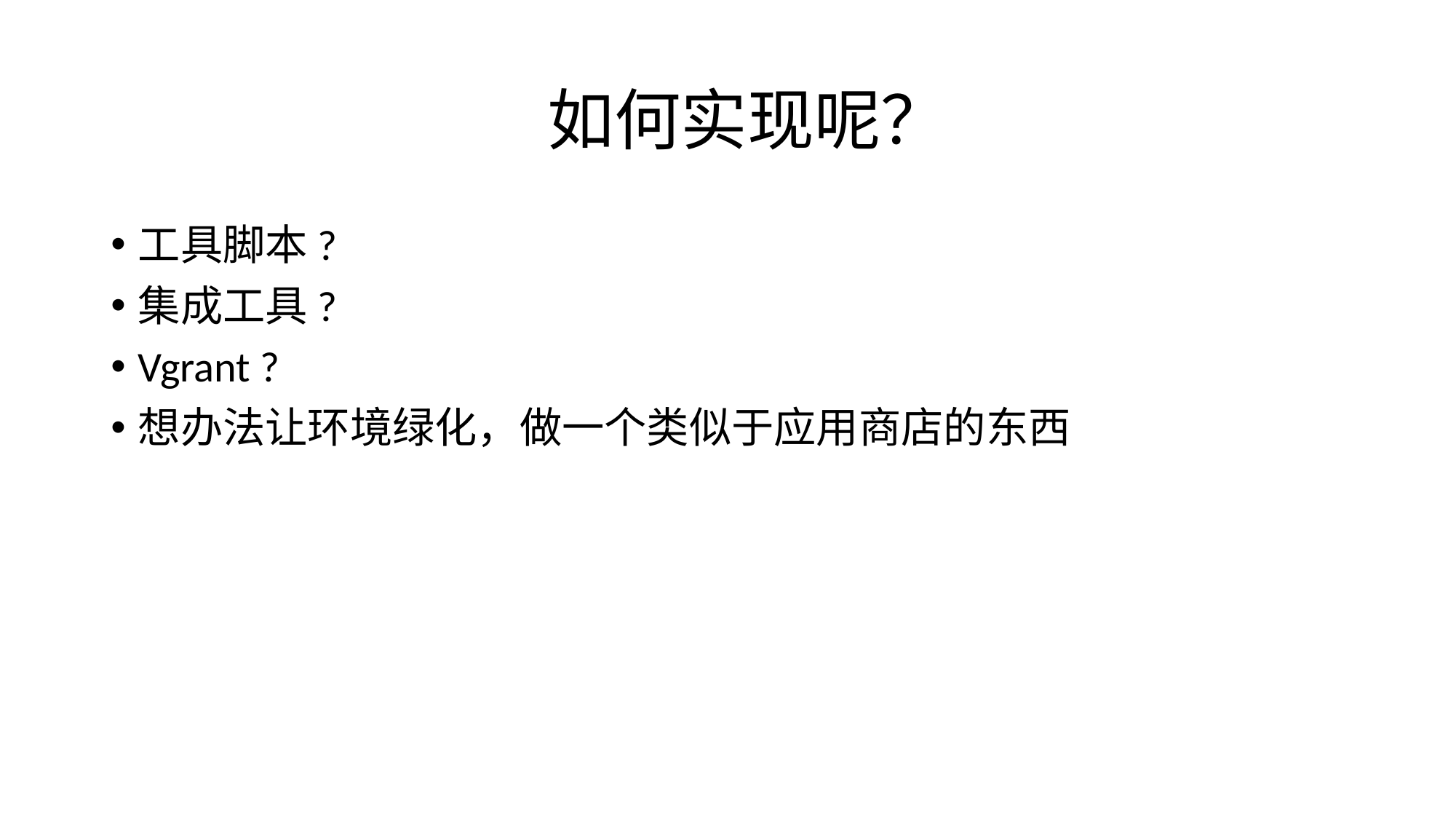

# 如何实现呢？
工具脚本?
集成工具?
Vgrant ?
想办法让环境绿化，做一个类似于应用商店的东西